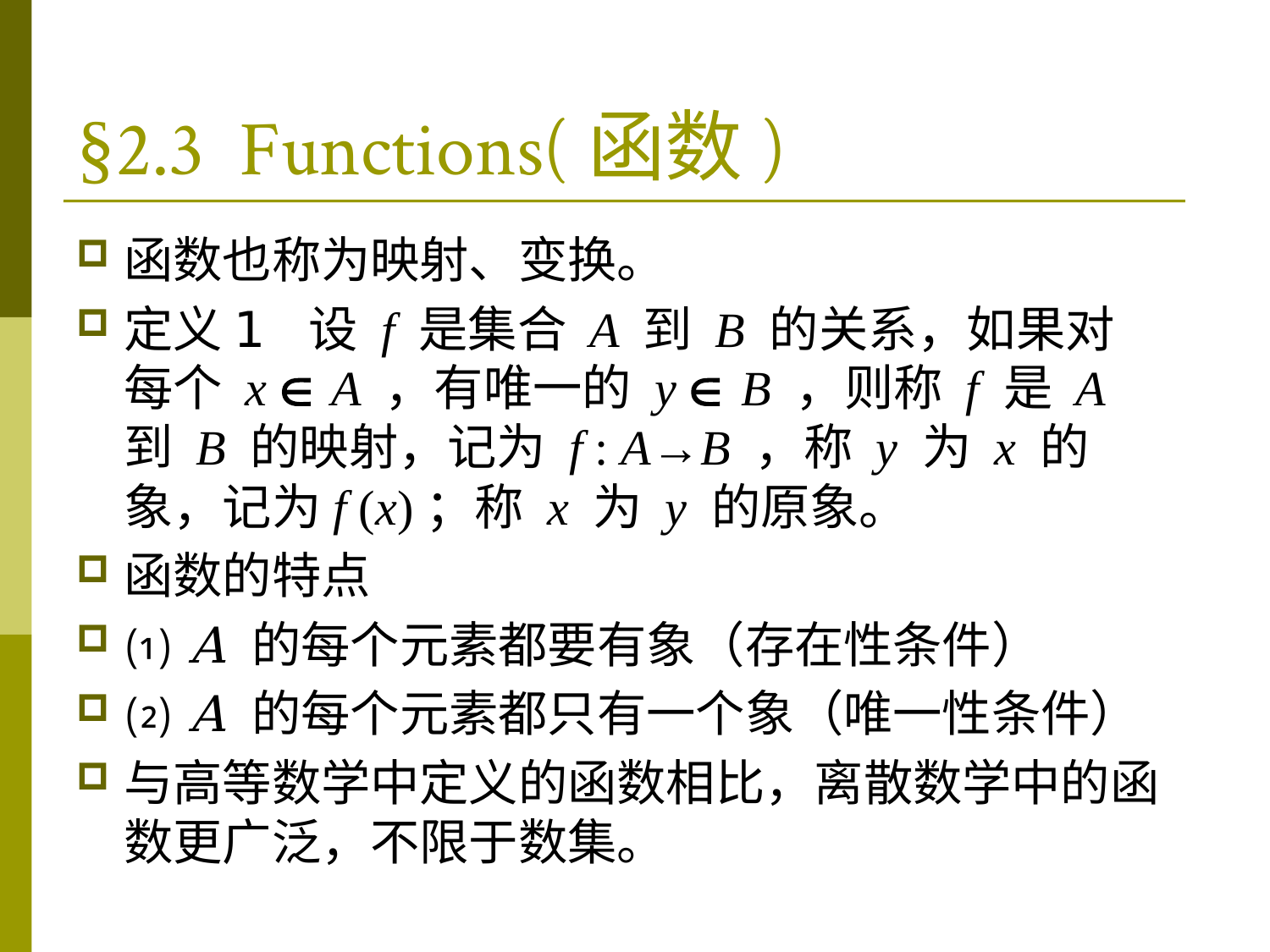

# §2.3  Functions(函数)
函数也称为映射、变换。
定义1  设 f 是集合 A 到 B 的关系，如果对每个 x ∈ A ，有唯一的 y ∈ B ，则称 f 是 A 到 B 的映射，记为 f : A→B ，称 y 为 x 的象，记为f (x)；称 x 为 y 的原象。
函数的特点
⑴ A 的每个元素都要有象（存在性条件）
⑵ A 的每个元素都只有一个象（唯一性条件）
与高等数学中定义的函数相比，离散数学中的函数更广泛，不限于数集。